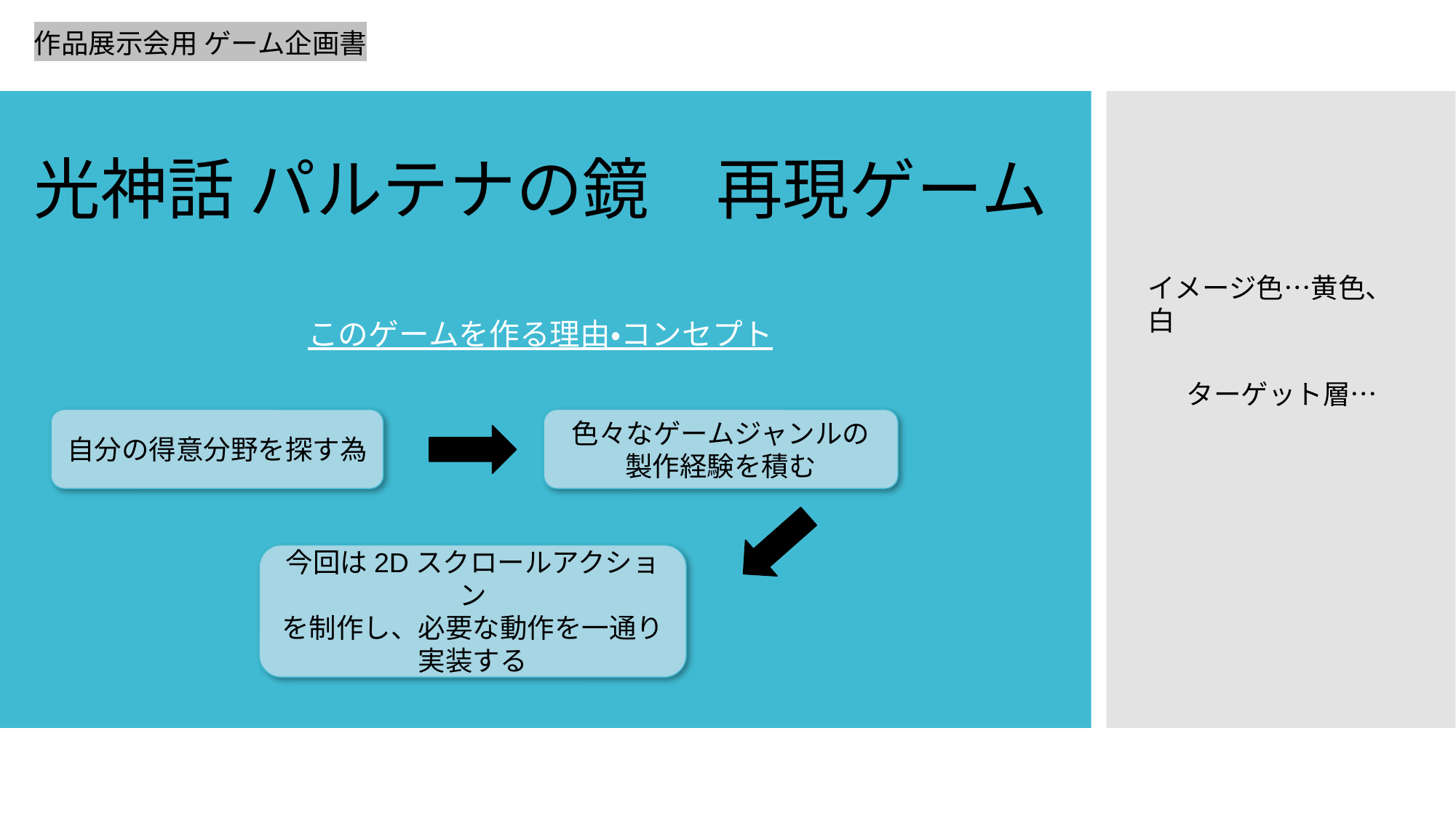

作品展示会用 ゲーム企画書
光神話 パルテナの鏡　再現ゲーム
イメージ色…黄色、白
このゲームを作る理由・コンセプト
ターゲット層…
自分の得意分野を探す為
色々なゲームジャンルの製作経験を積む

今回は2Dスクロールアクション
を制作し、必要な動作を一通り
実装する